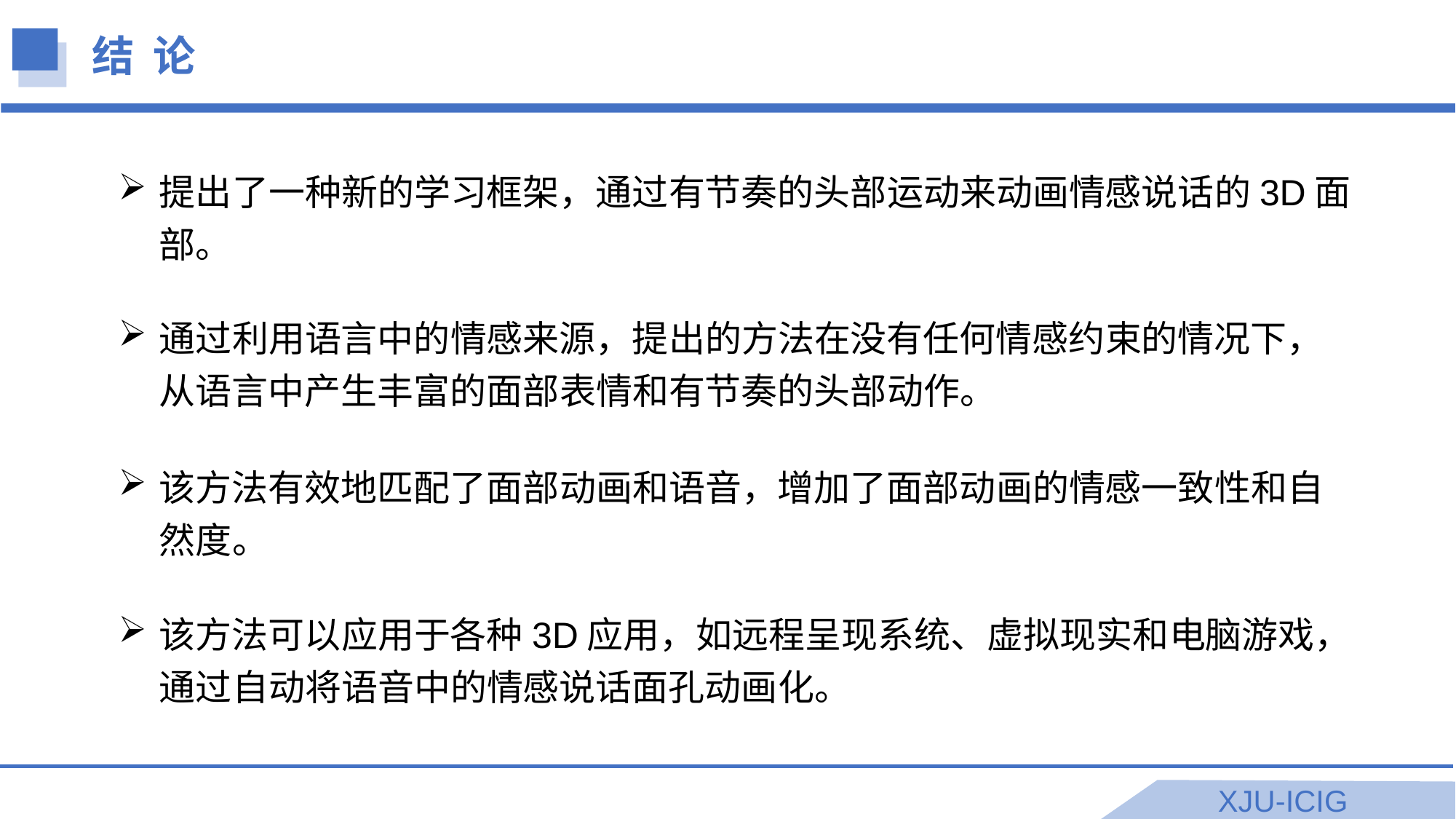

结  论

提出了一种新的学习框架，通过有节奏的头部运动来动画情感说话的3D面部。
通过利用语言中的情感来源，提出的方法在没有任何情感约束的情况下，从语言中产生丰富的面部表情和有节奏的头部动作。
该方法有效地匹配了面部动画和语音，增加了面部动画的情感一致性和自然度。
该方法可以应用于各种3D应用，如远程呈现系统、虚拟现实和电脑游戏，通过自动将语音中的情感说话面孔动画化。
XJU-ICIG